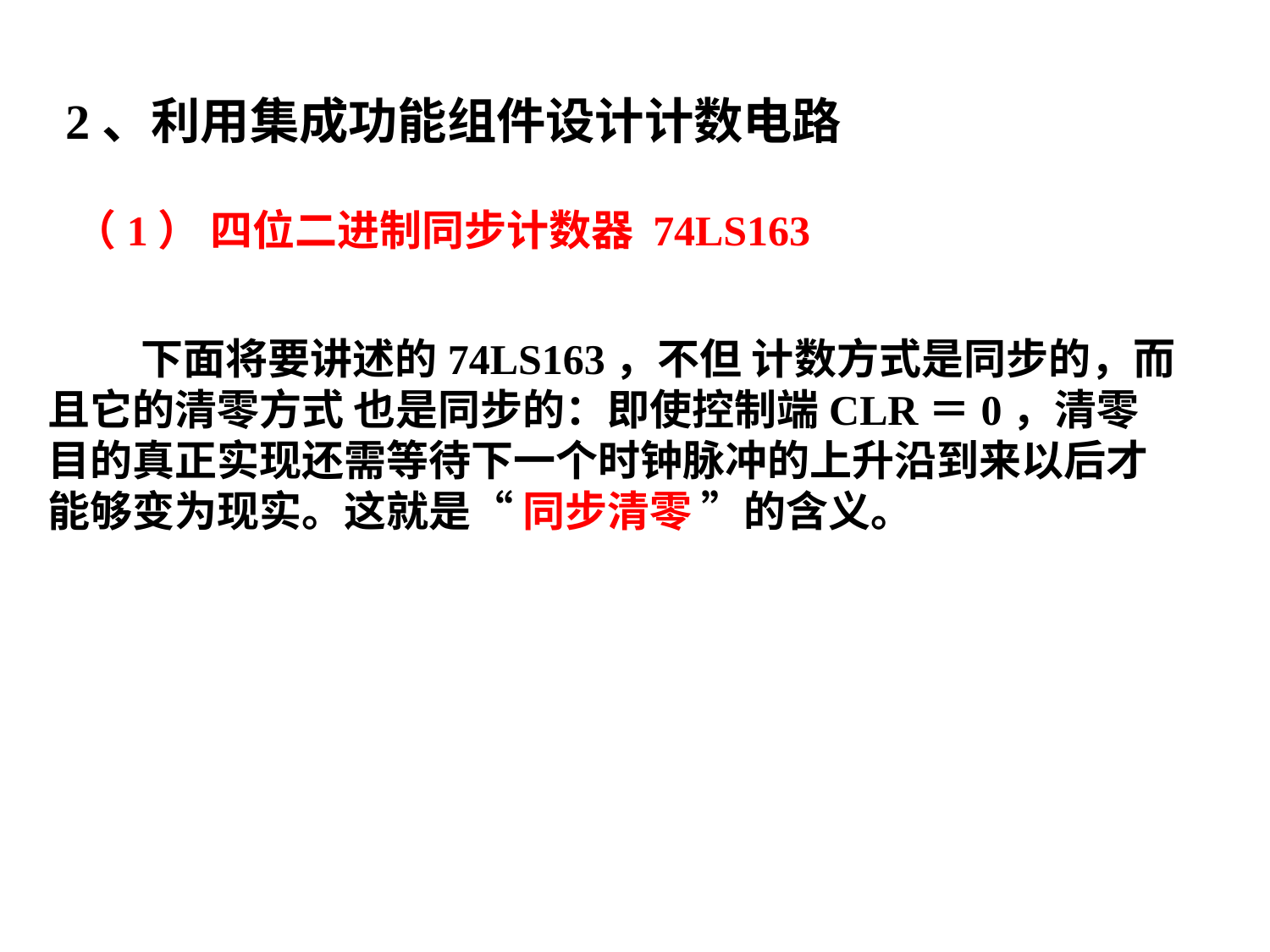

2、利用集成功能组件设计计数电路
（1） 四位二进制同步计数器 74LS163
下面将要讲述的74LS163，不但 计数方式是同步的，而且它的清零方式 也是同步的：即使控制端CLR＝0，清零目的真正实现还需等待下一个时钟脉冲的上升沿到来以后才能够变为现实。这就是“ 同步清零 ”的含义。